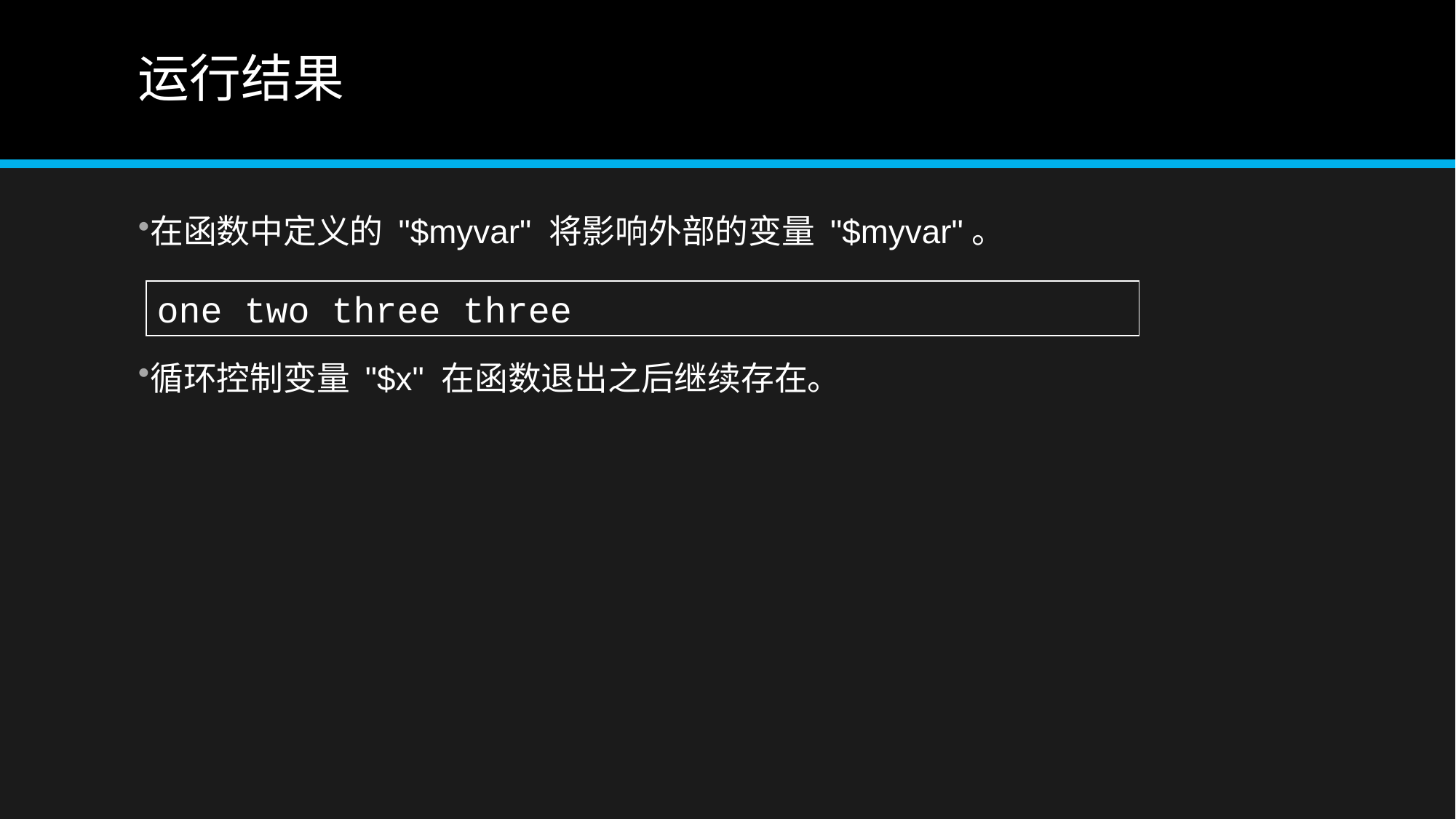

# 运行结果
在函数中定义的 "$myvar" 将影响外部的变量 "$myvar"。

循环控制变量 "$x" 在函数退出之后继续存在。
one two three three